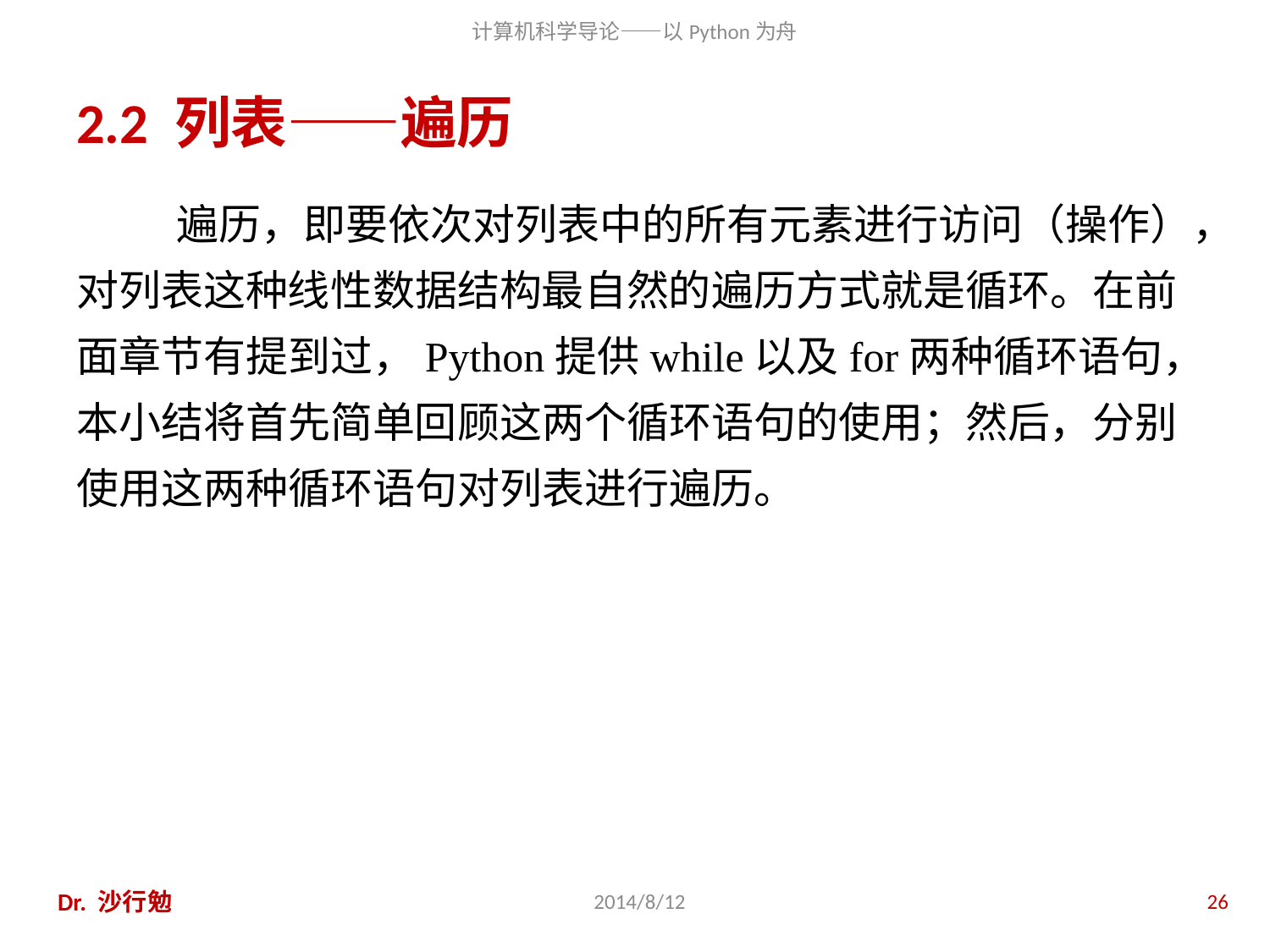

# 2.2 列表——遍历
遍历，即要依次对列表中的所有元素进行访问（操作），对列表这种线性数据结构最自然的遍历方式就是循环。在前面章节有提到过，Python提供while以及for两种循环语句，本小结将首先简单回顾这两个循环语句的使用；然后，分别使用这两种循环语句对列表进行遍历。

Dr. 沙行勉
2014/8/12
26